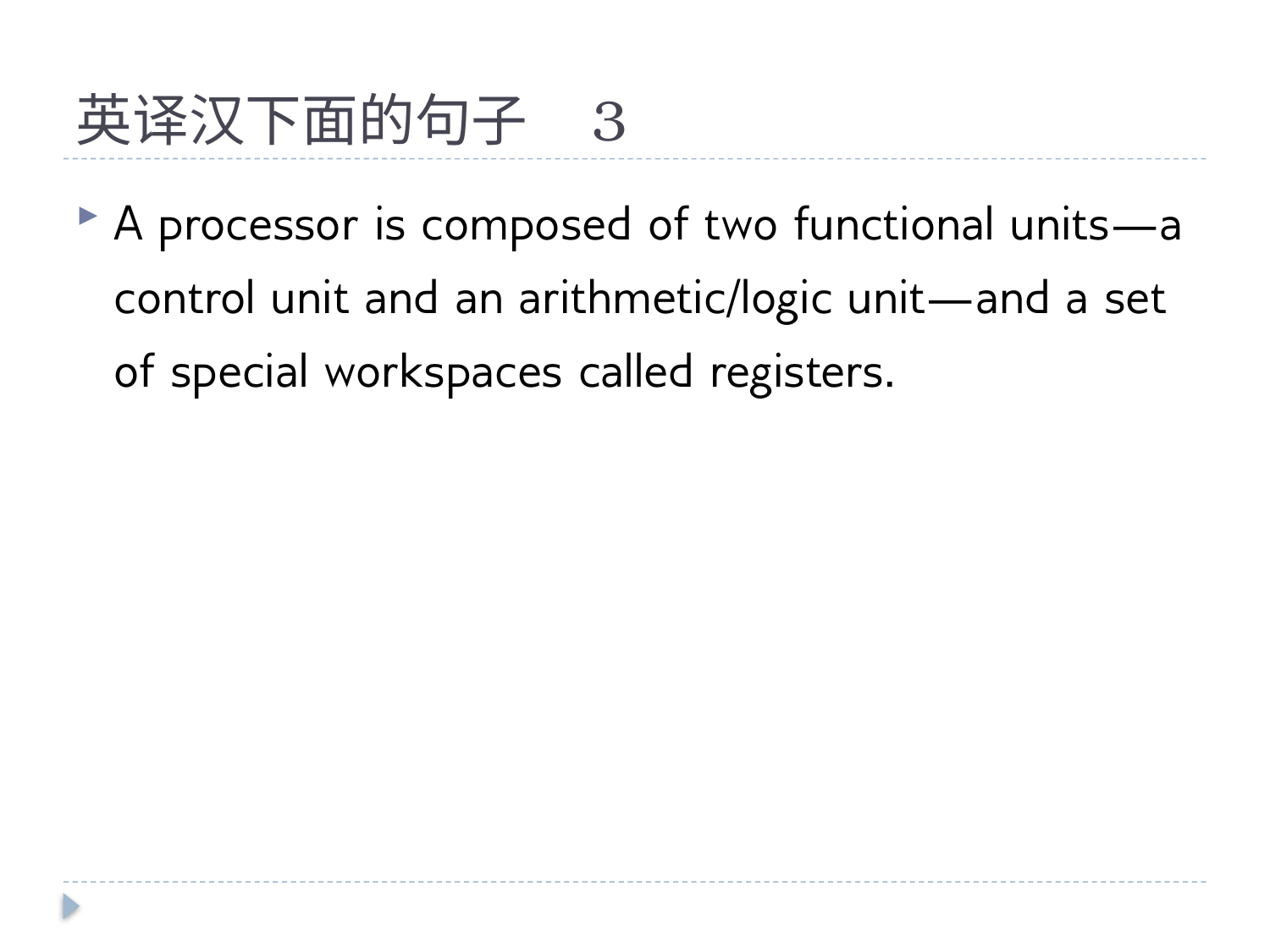

# 英译汉下面的句子    3
A processor is composed of two functional units—a control unit and an arithmetic/logic unit—and a set of special workspaces called registers.